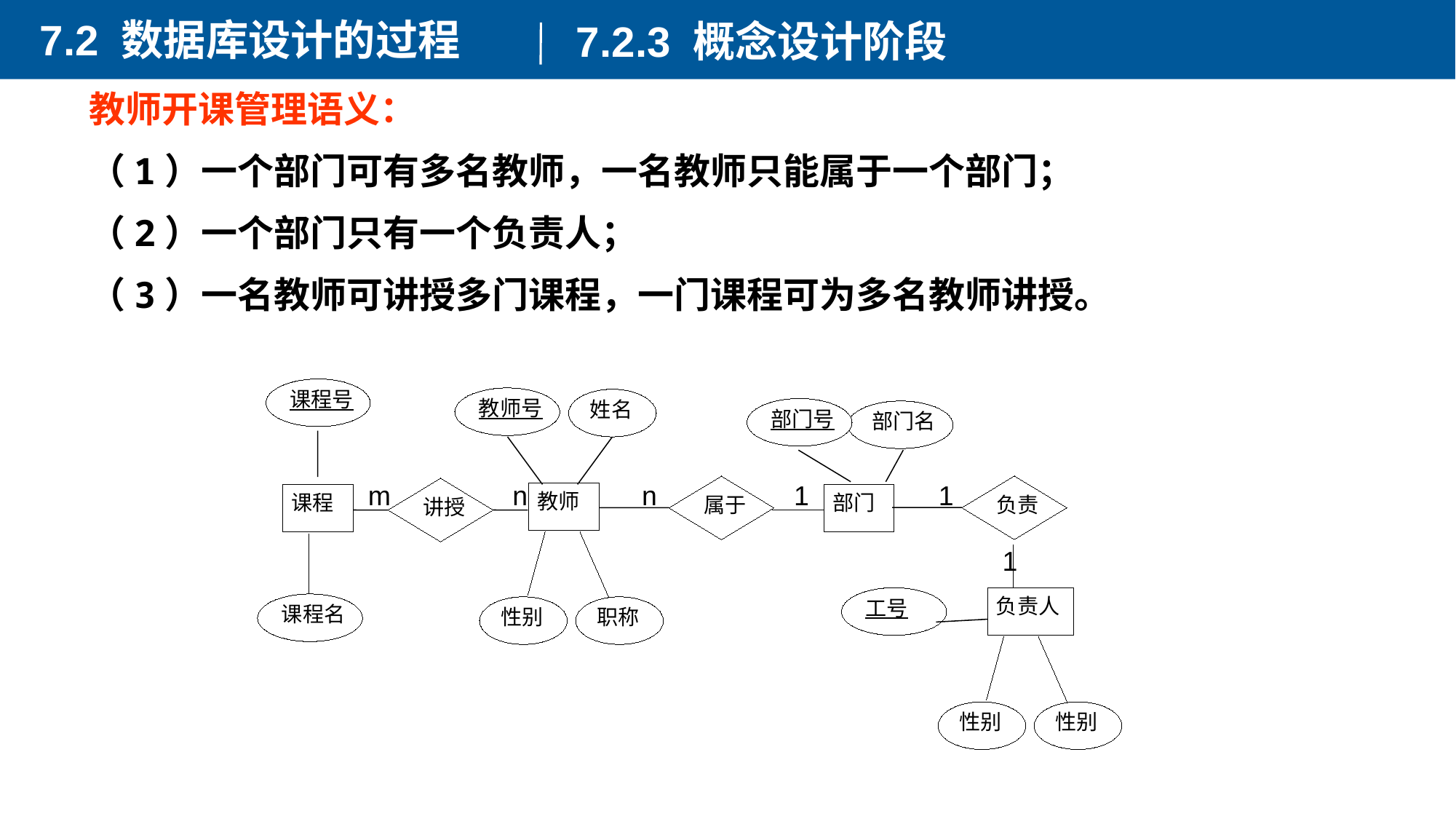

7.2 数据库设计的过程
7.2.3 概念设计阶段
教师开课管理语义：
（1）一个部门可有多名教师，一名教师只能属于一个部门；
（2）一个部门只有一个负责人；
（3）一名教师可讲授多门课程，一门课程可为多名教师讲授。

课程号
教师号
姓名
部门号
部门名

 m                n               n                  1                 1

                                                                                    1

负责
属于
讲授
教师
课程
部门

工号
负责人
课程名
性别
职称

性别
性别